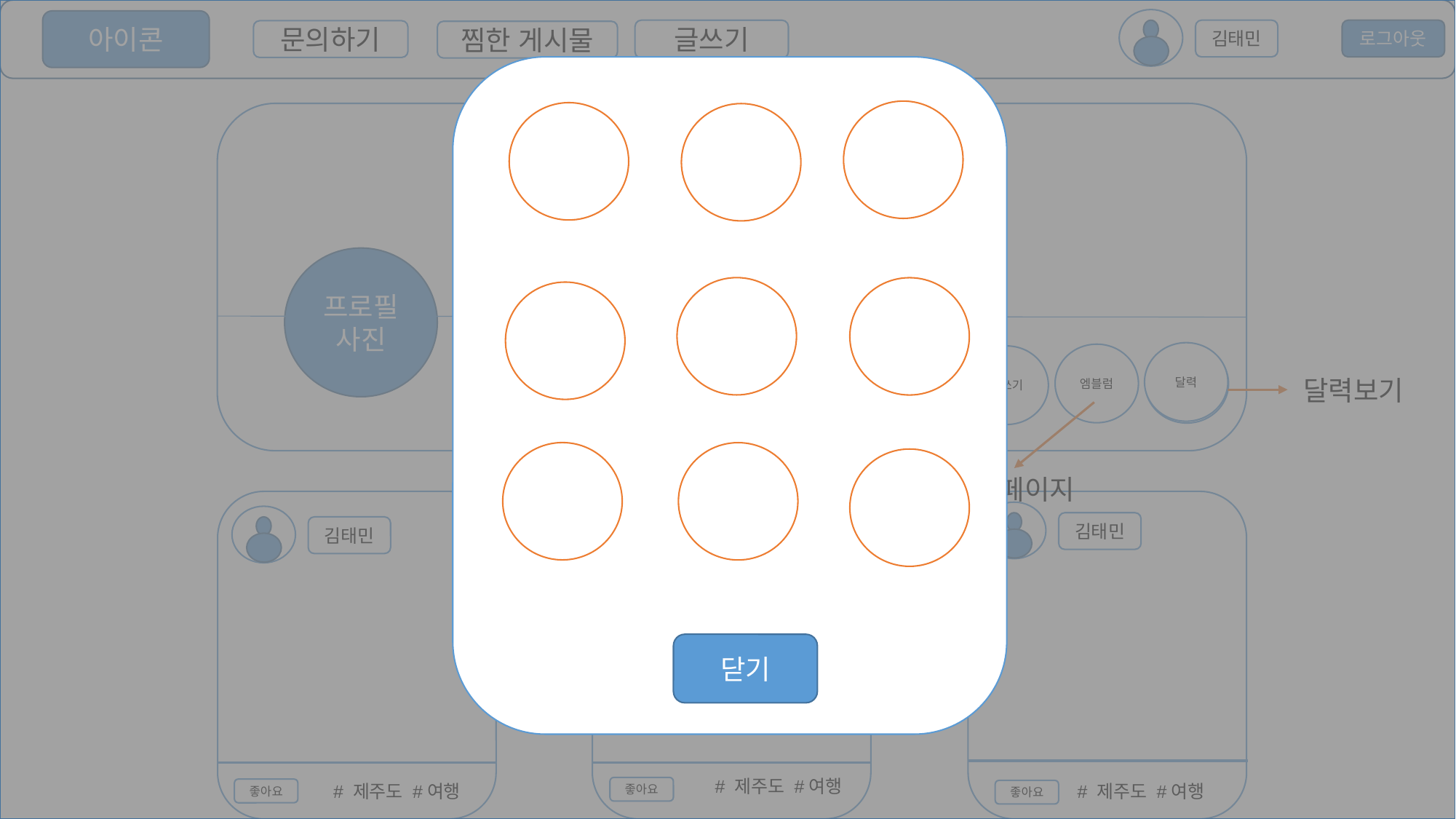

아이콘
글쓰기

로그아웃
김태민
문의하기
찜한 게시물

배경사진
글쓰기 페이지
프로필사진

김태민
달력
엠블럼
달력
글쓰기
하고싶은 간단한 자기 소개
달력보기

엠블럼 페이지

김태민

김태민

김태민

닫기
# 제주도 #여행
# 제주도 #여행
# 제주도 #여행
좋아요
좋아요
좋아요